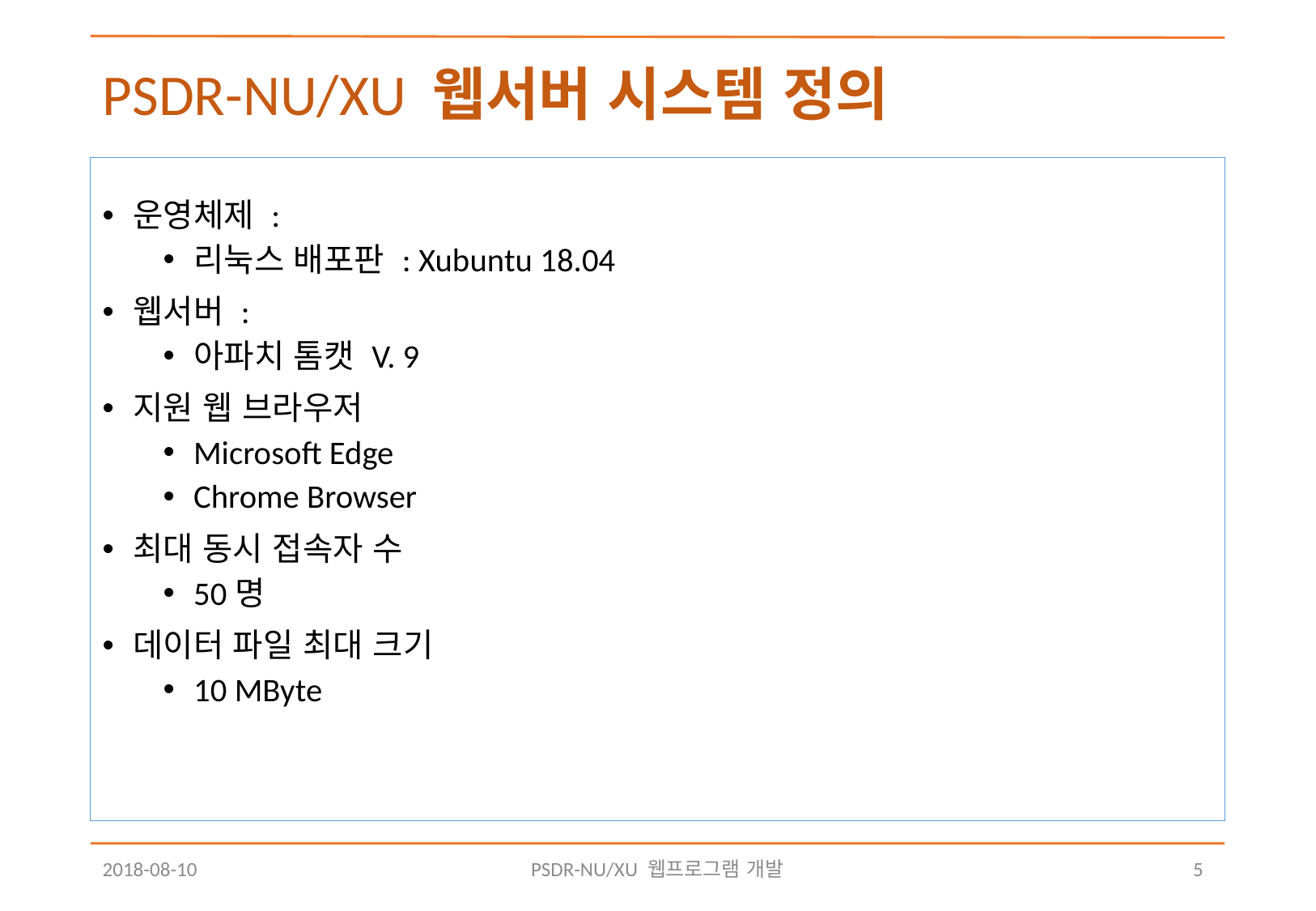

# PSDR-NU/XU 웹서버 시스템 정의

운영체제 :
리눅스 배포판 : Xubuntu 18.04
웹서버 :
아파치 톰캣 V. 9
지원 웹 브라우저
Microsoft Edge
Chrome Browser
최대 동시 접속자 수
50명
데이터 파일 최대 크기
10 MByte
2018-08-10
PSDR-NU/XU 웹프로그램 개발
5